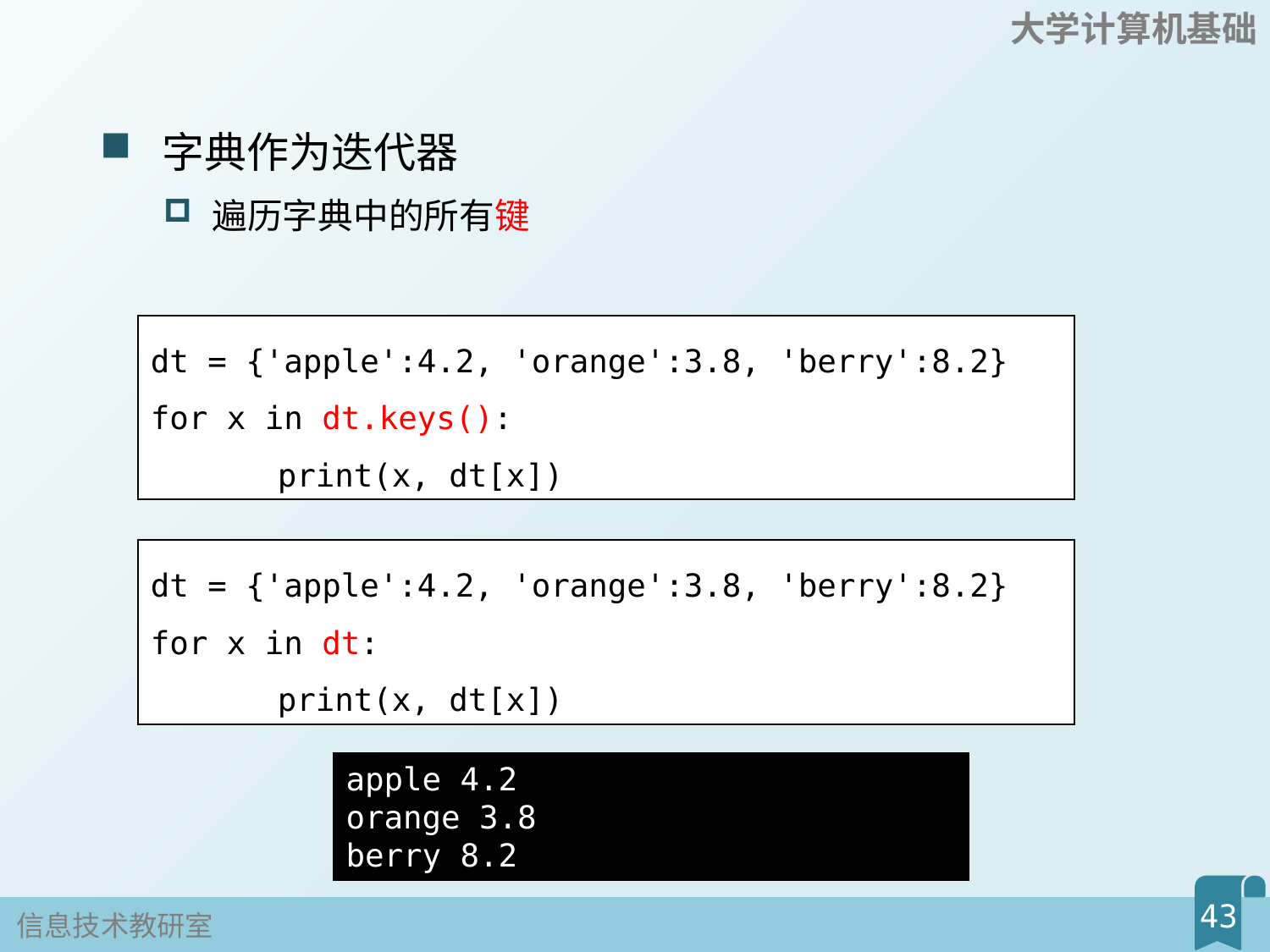

字典作为迭代器
遍历字典中的所有键
dt = {'apple':4.2, 'orange':3.8, 'berry':8.2}
for x in dt.keys():
	print(x, dt[x])
dt = {'apple':4.2, 'orange':3.8, 'berry':8.2}
for x in dt:
	print(x, dt[x])
apple 4.2
orange 3.8
berry 8.2
43